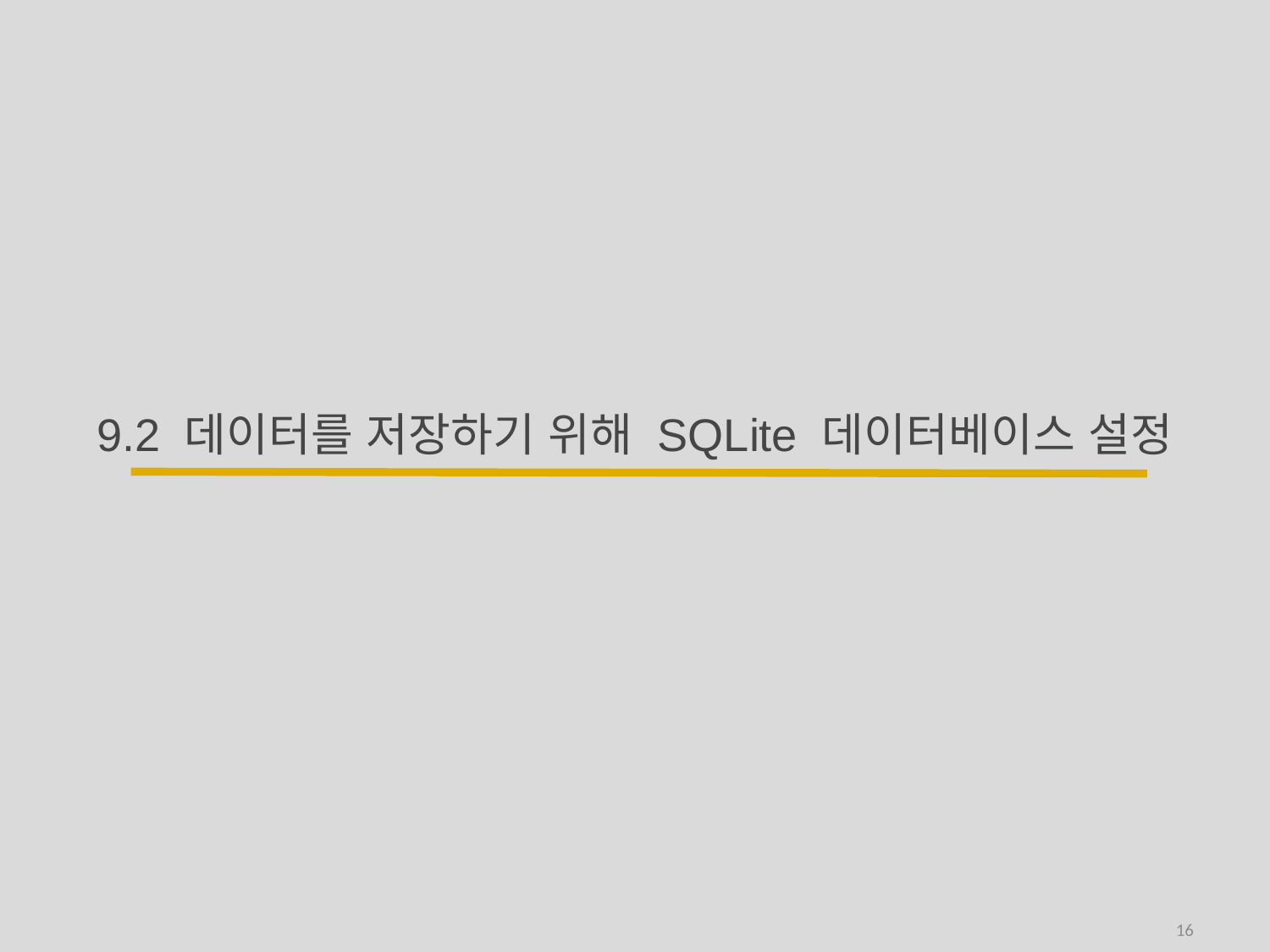

# 9.2 데이터를 저장하기 위해 SQLite 데이터베이스 설정
16